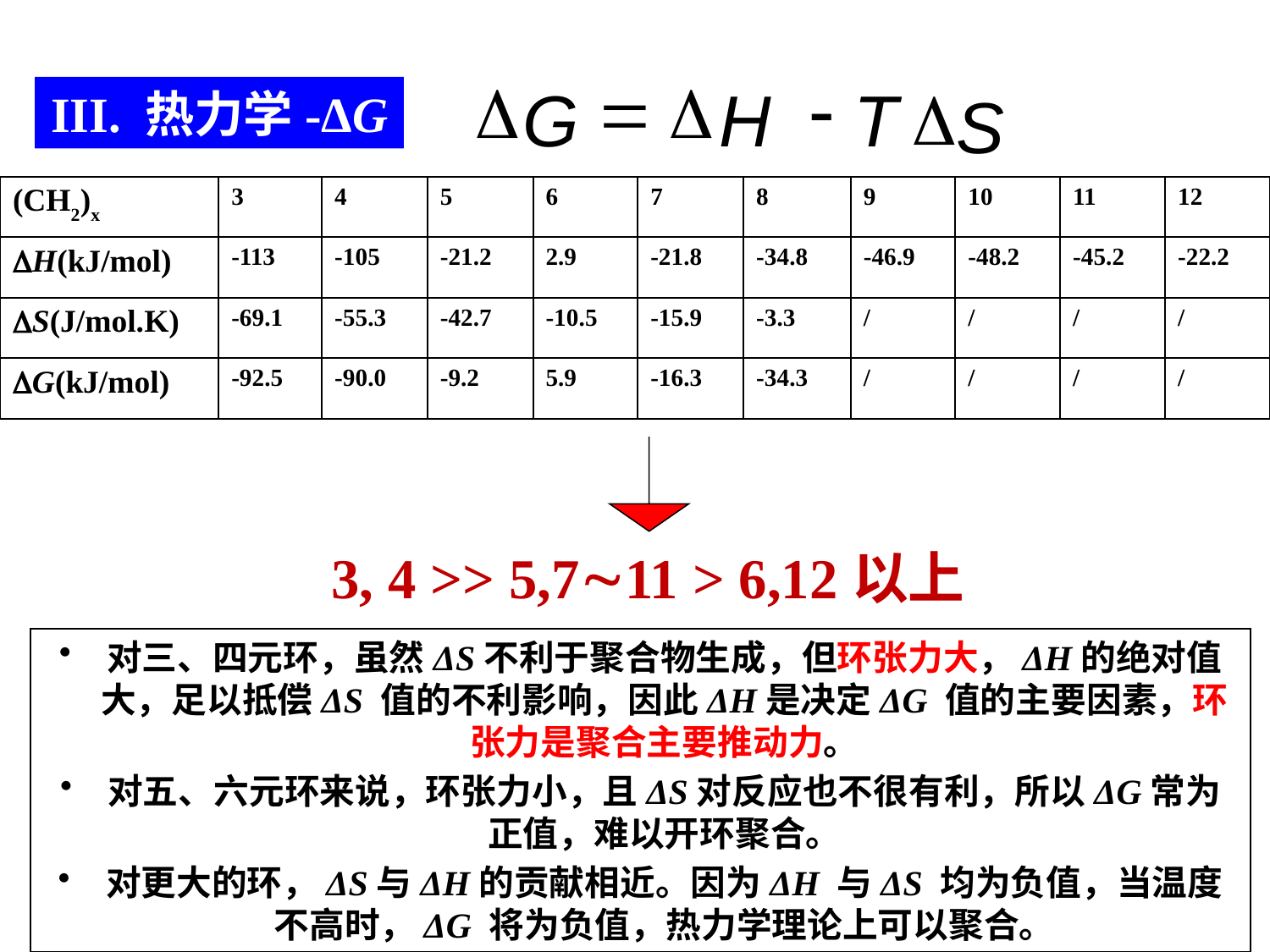

Δ
=
Δ
−
Δ
G
H
T
S
III. 热力学-ΔG
| (CH2)x | 3 | 4 | 5 | 6 | 7 | 8 | 9 | 10 | 11 | 12 |
| --- | --- | --- | --- | --- | --- | --- | --- | --- | --- | --- |
| ΔH(kJ/mol) | -113 | -105 | -21.2 | 2.9 | -21.8 | -34.8 | -46.9 | -48.2 | -45.2 | -22.2 |
| ΔS(J/mol.K) | -69.1 | -55.3 | -42.7 | -10.5 | -15.9 | -3.3 | / | / | / | / |
| ΔG(kJ/mol) | -92.5 | -90.0 | -9.2 | 5.9 | -16.3 | -34.3 | / | / | / | / |

3, 4 >> 5,7∼11 > 6,12以上
对三、四元环，虽然ΔS不利于聚合物生成，但环张力大，ΔH的绝对值大，足以抵偿ΔS 值的不利影响，因此ΔH是决定ΔG 值的主要因素，环张力是聚合主要推动力。
对五、六元环来说，环张力小，且ΔS对反应也不很有利，所以ΔG常为正值，难以开环聚合。
对更大的环，ΔS与ΔH的贡献相近。因为ΔH 与ΔS 均为负值，当温度不高时，ΔG 将为负值，热力学理论上可以聚合。